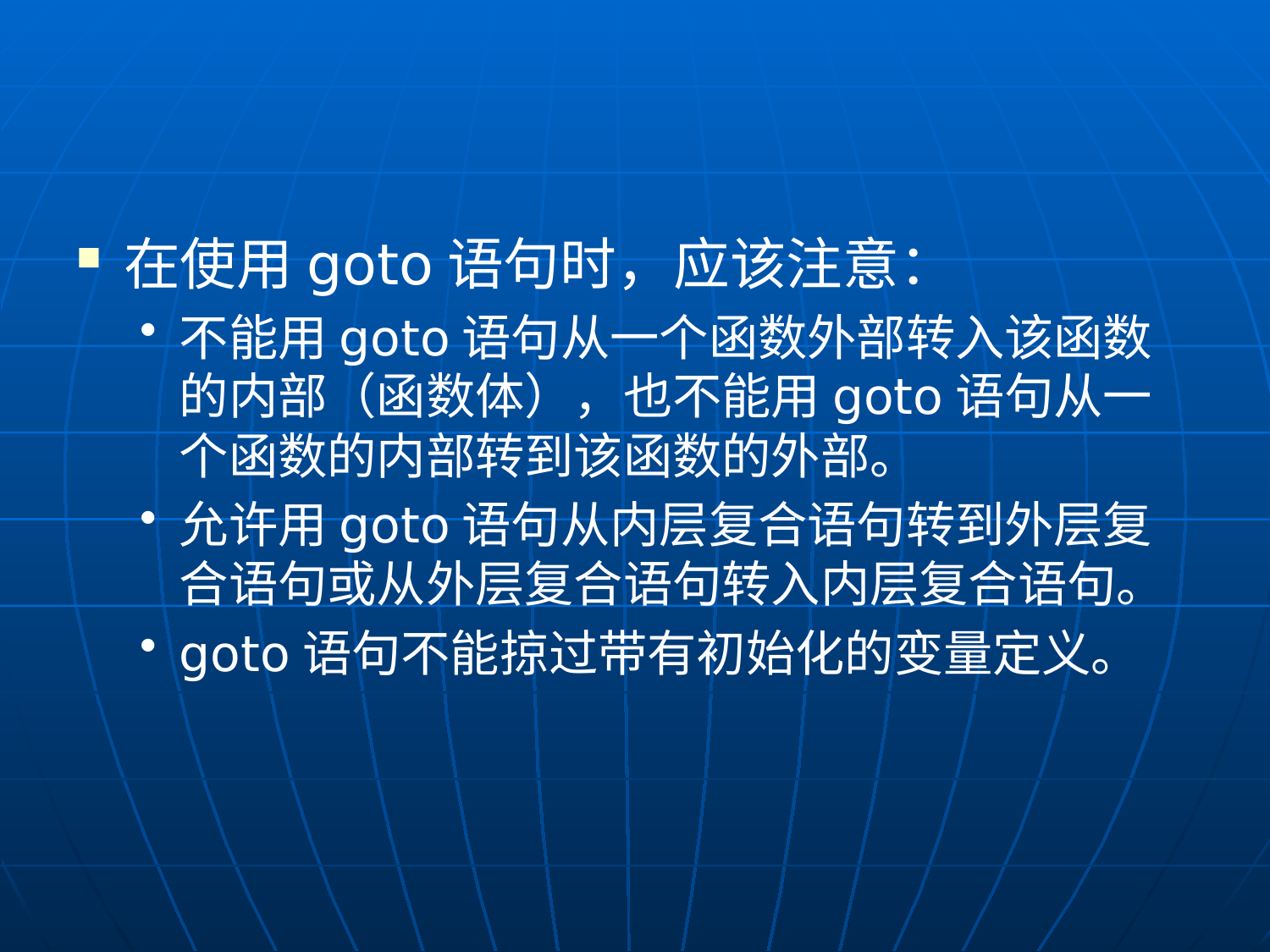

#
在使用goto语句时，应该注意：
不能用goto语句从一个函数外部转入该函数的内部（函数体），也不能用goto语句从一个函数的内部转到该函数的外部。
允许用goto语句从内层复合语句转到外层复合语句或从外层复合语句转入内层复合语句。
goto语句不能掠过带有初始化的变量定义。